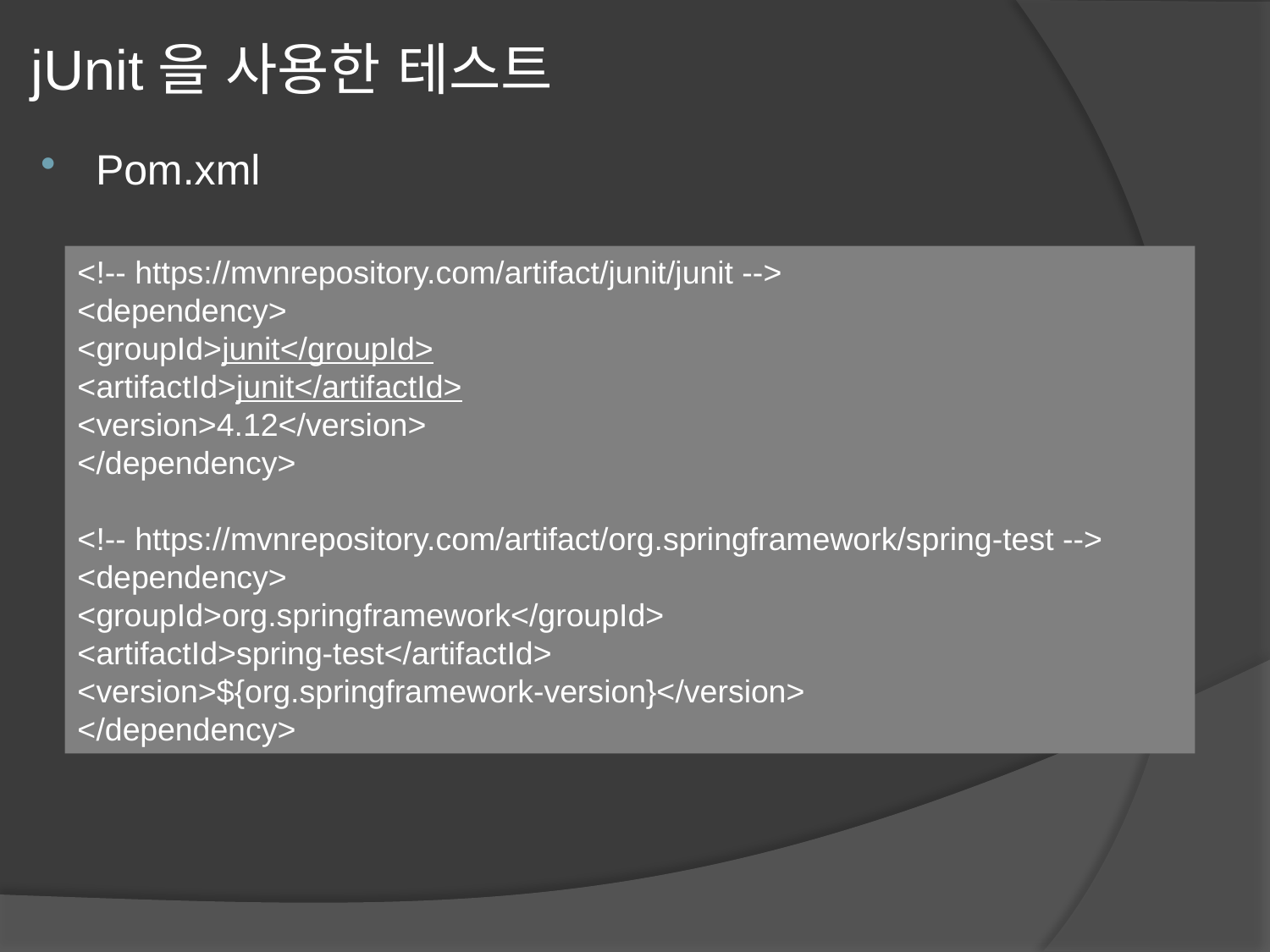

# jUnit을 사용한 테스트
Pom.xml
<!-- https://mvnrepository.com/artifact/junit/junit -->
<dependency>
<groupId>junit</groupId>
<artifactId>junit</artifactId>
<version>4.12</version>
</dependency>

<!-- https://mvnrepository.com/artifact/org.springframework/spring-test -->
<dependency>
<groupId>org.springframework</groupId>
<artifactId>spring-test</artifactId>
<version>${org.springframework-version}</version>
</dependency>